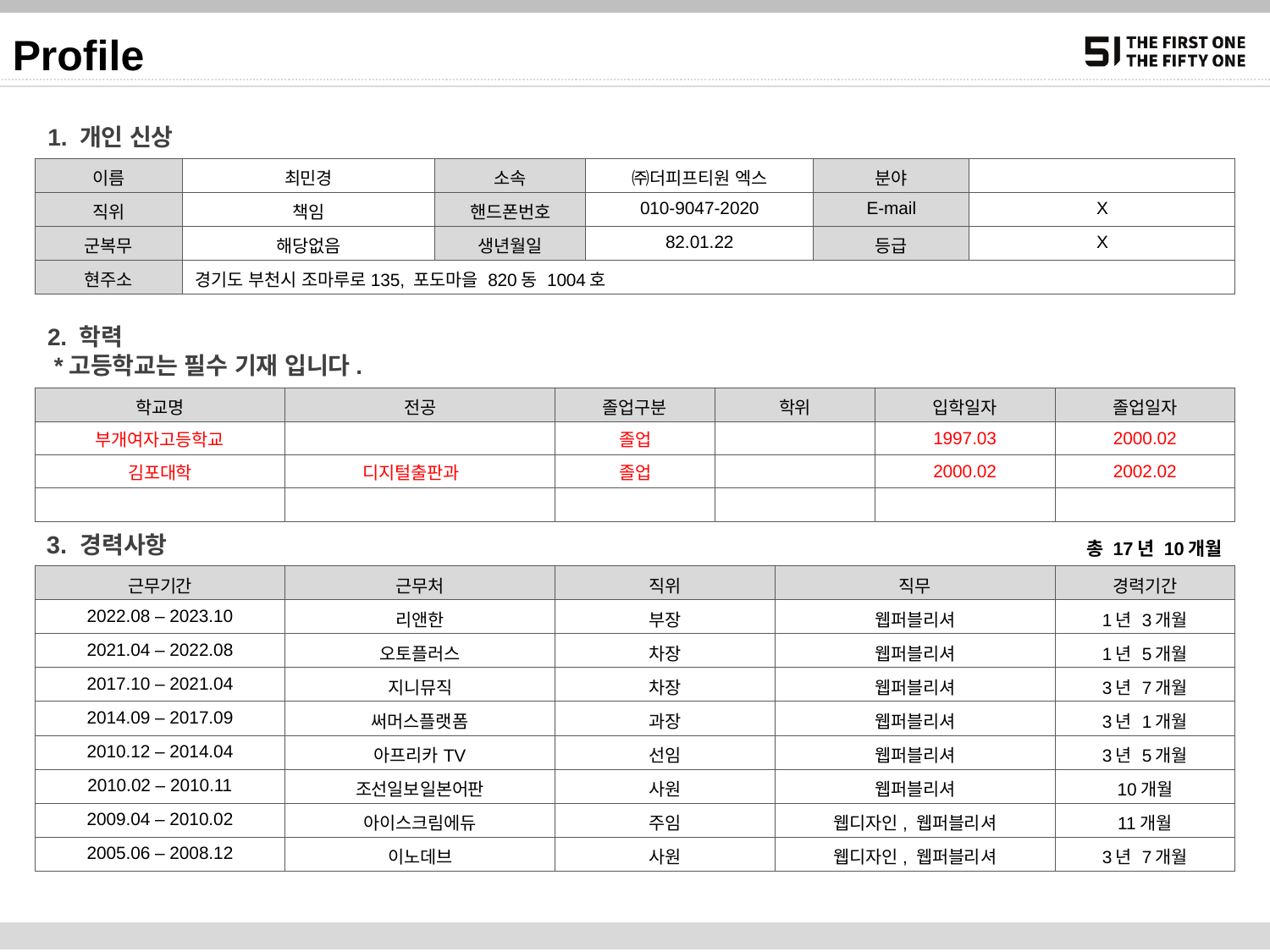

Profile
1. 개인 신상
| 이름 | 최민경 | 소속 | ㈜더피프티원 엑스 | 분야 |  |
| --- | --- | --- | --- | --- | --- |
| 직위 | 책임 | 핸드폰번호 | 010-9047-2020 | E-mail | X |
| 군복무 | 해당없음 | 생년월일 | 82.01.22 | 등급 | X |
| 현주소 | 경기도 부천시 조마루로135, 포도마을 820동 1004호 |  |  |  |  |
2. 학력
 *고등학교는 필수 기재 입니다.
| 학교명 | 전공 | 졸업구분 | 학위 | 입학일자 | 졸업일자 |
| --- | --- | --- | --- | --- | --- |
| 부개여자고등학교 |  | 졸업 |  | 1997.03 | 2000.02 |
| 김포대학 | 디지털출판과 | 졸업 |  | 2000.02 | 2002.02 |
|  |  |  |  |  |  |
3. 경력사항
총 17년 10개월
| 근무기간 | 근무처 | 직위 | 직무 | 경력기간 |
| --- | --- | --- | --- | --- |
| 2022.08 – 2023.10 | 리앤한 | 부장 | 웹퍼블리셔 | 1년 3개월 |
| 2021.04 – 2022.08 | 오토플러스 | 차장 | 웹퍼블리셔 | 1년 5개월 |
| 2017.10 – 2021.04 | 지니뮤직 | 차장 | 웹퍼블리셔 | 3년 7개월 |
| 2014.09 – 2017.09 | 써머스플랫폼 | 과장 | 웹퍼블리셔 | 3년 1개월 |
| 2010.12 – 2014.04 | 아프리카TV | 선임 | 웹퍼블리셔 | 3년 5개월 |
| 2010.02 – 2010.11 | 조선일보일본어판 | 사원 | 웹퍼블리셔 | 10개월 |
| 2009.04 – 2010.02 | 아이스크림에듀 | 주임 | 웹디자인, 웹퍼블리셔 | 11개월 |
| 2005.06 – 2008.12 | 이노데브 | 사원 | 웹디자인, 웹퍼블리셔 | 3년 7개월 |